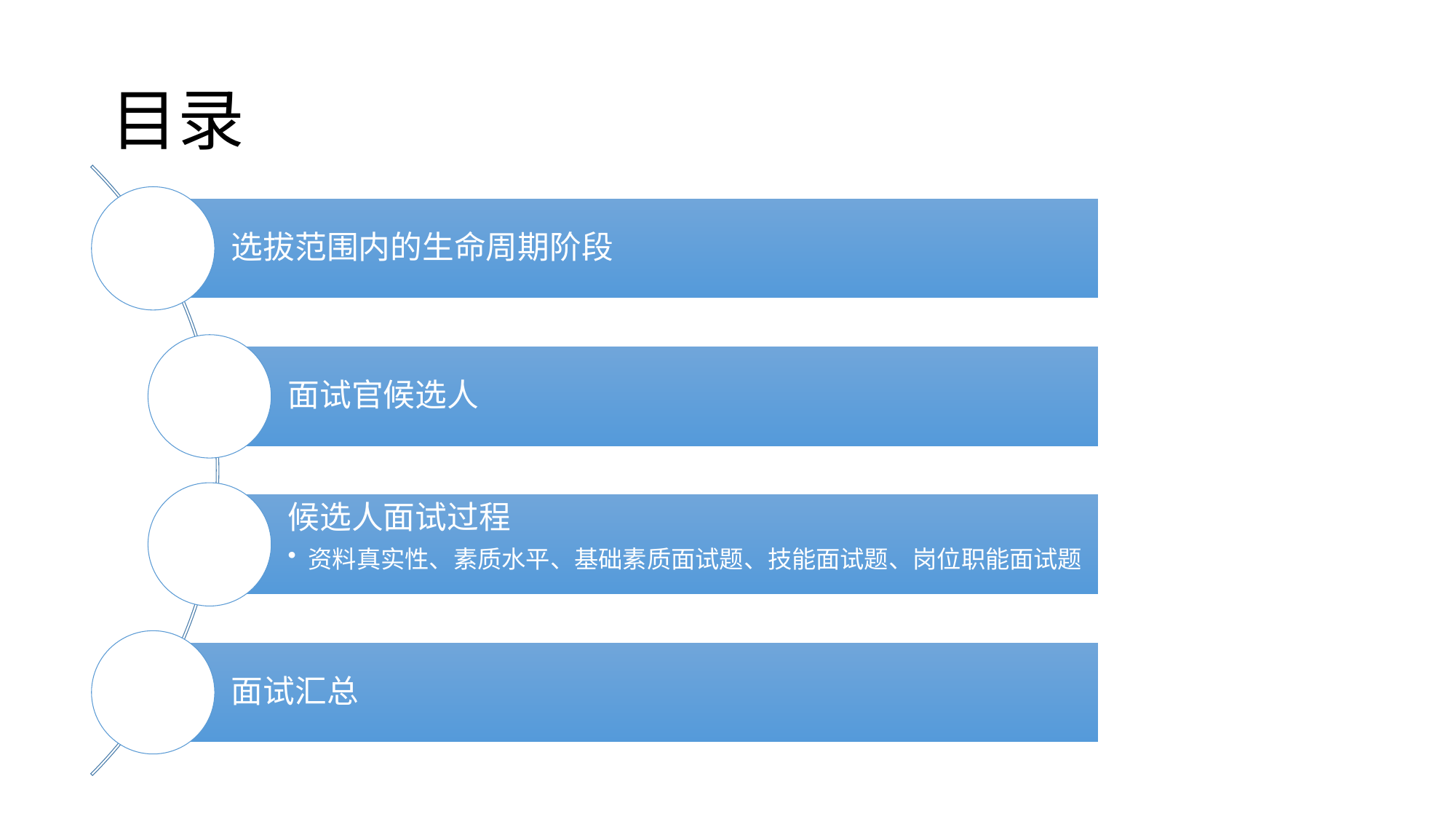

# 目录
选拔范围内的生命周期阶段
面试官候选人
候选人面试过程
资料真实性、素质水平、基础素质面试题、技能面试题、岗位职能面试题
面试汇总